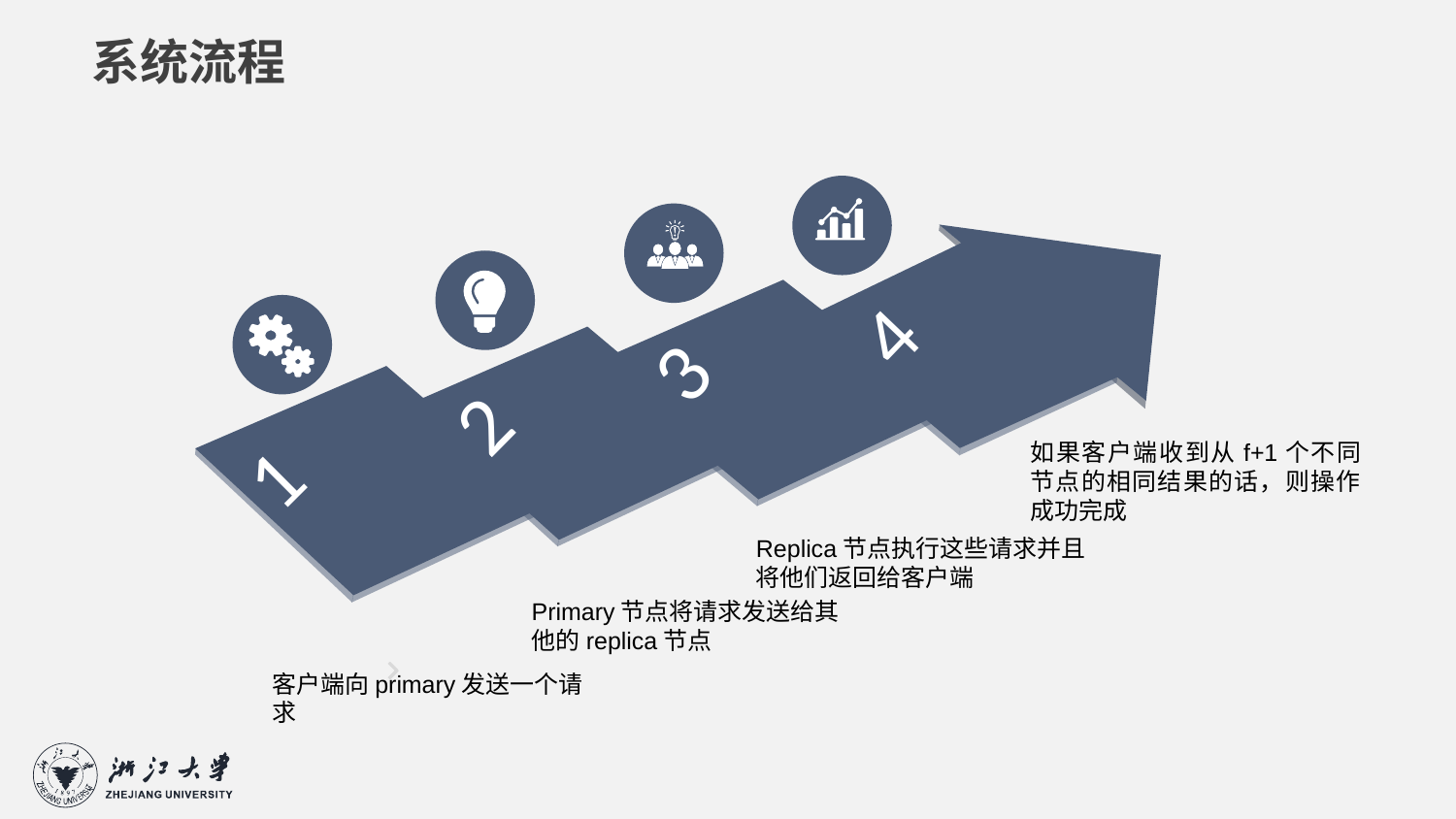

系统流程

4

3

2

1

如果客户端收到从f+1个不同节点的相同结果的话，则操作成功完成

Replica节点执行这些请求并且将他们返回给客户端
Primary节点将请求发送给其他的replica节点

客户端向primary发送一个请求